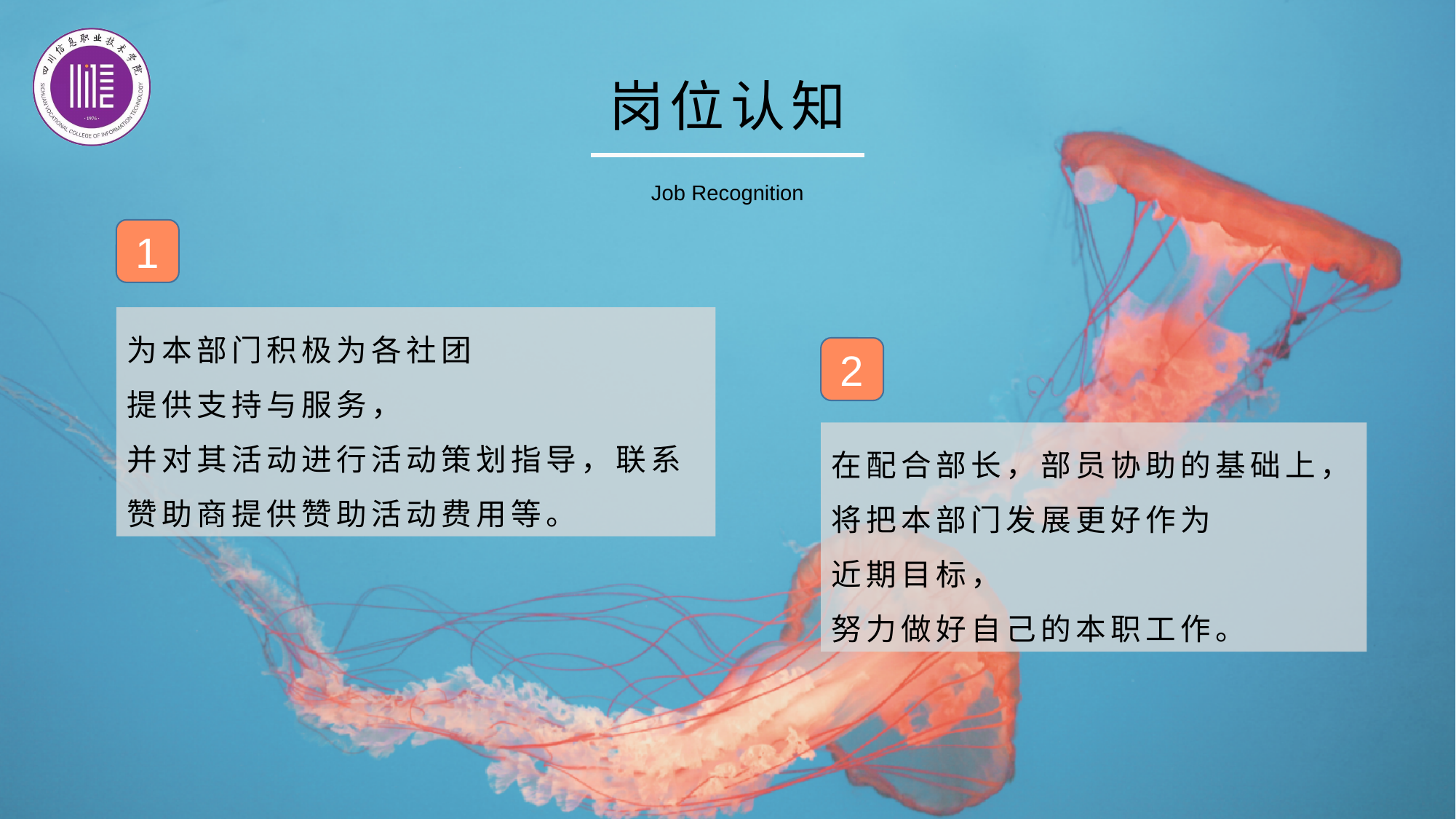

岗位认知
Job Recognition
1
为本部门积极为各社团
提供支持与服务，
并对其活动进行活动策划指导，联系
赞助商提供赞助活动费用等。
2
在配合部长，部员协助的基础上，将把本部门发展更好作为
近期目标，
努力做好自己的本职工作。